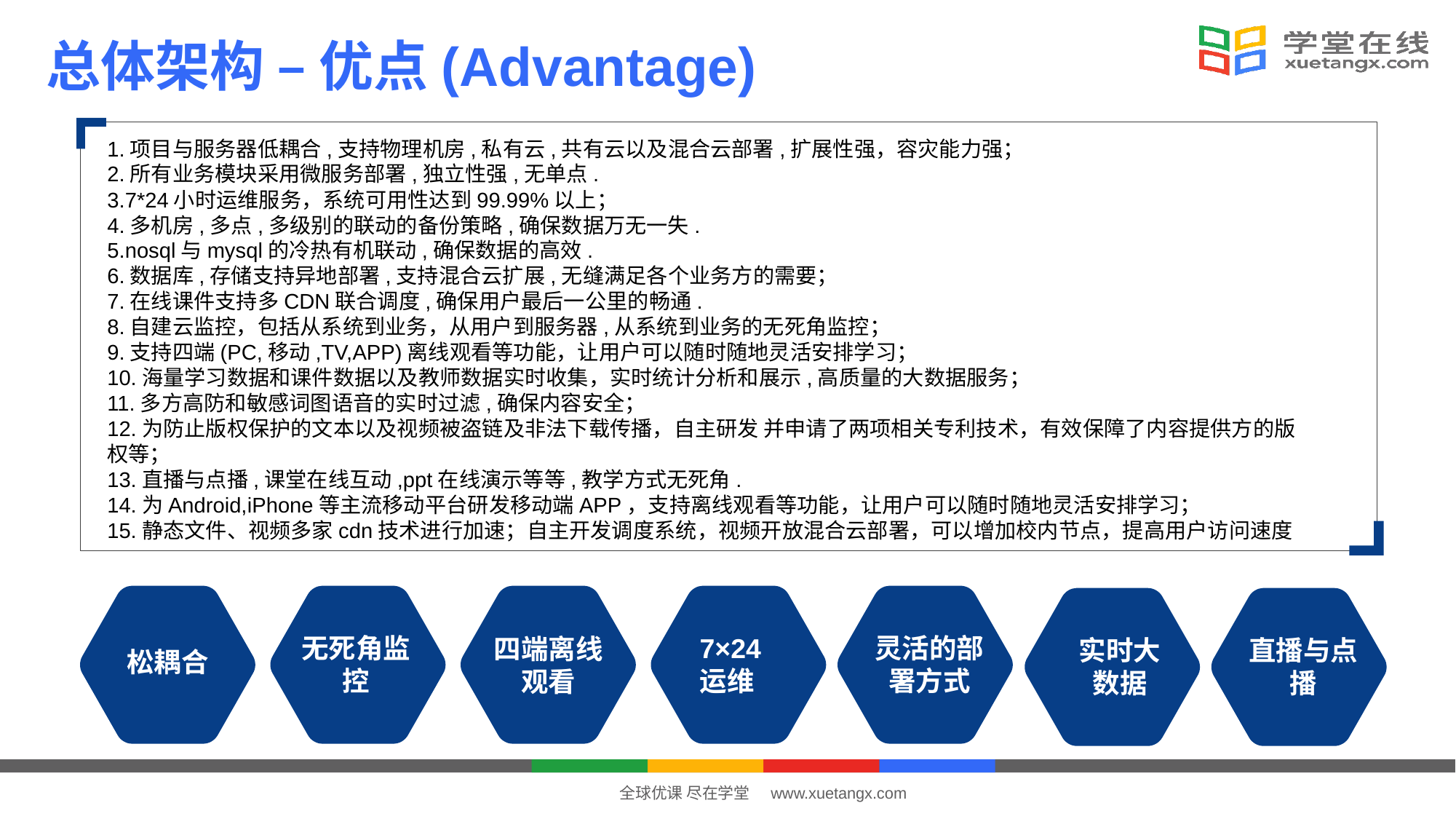

总体架构 – 优点(Advantage)

1.项目与服务器低耦合,支持物理机房,私有云,共有云以及混合云部署,扩展性强，容灾能力强；
2.所有业务模块采用微服务部署,独立性强,无单点.
3.7*24小时运维服务，系统可用性达到99.99%以上；
4.多机房,多点,多级别的联动的备份策略,确保数据万无一失.
5.nosql与mysql的冷热有机联动,确保数据的高效.
6.数据库,存储支持异地部署,支持混合云扩展,无缝满足各个业务方的需要；
7.在线课件支持多CDN联合调度,确保用户最后一公里的畅通.
8.自建云监控，包括从系统到业务，从用户到服务器,从系统到业务的无死角监控；
9.支持四端(PC,移动,TV,APP)离线观看等功能，让用户可以随时随地灵活安排学习；
10.海量学习数据和课件数据以及教师数据实时收集，实时统计分析和展示,高质量的大数据服务；
11.多方高防和敏感词图语音的实时过滤,确保内容安全；
12.为防止版权保护的文本以及视频被盗链及非法下载传播，自主研发 并申请了两项相关专利技术，有效保障了内容提供方的版权等；
13.直播与点播,课堂在线互动,ppt在线演示等等,教学方式无死角.
14.为Android,iPhone等主流移动平台研发移动端APP，支持离线观看等功能，让用户可以随时随地灵活安排学习；
15.静态文件、视频多家cdn技术进行加速；自主开发调度系统，视频开放混合云部署，可以增加校内节点，提高用户访问速度

无死角监控
7×24运维
灵活的部署方式
四端离线观看
实时大数据
直播与点播
松耦合